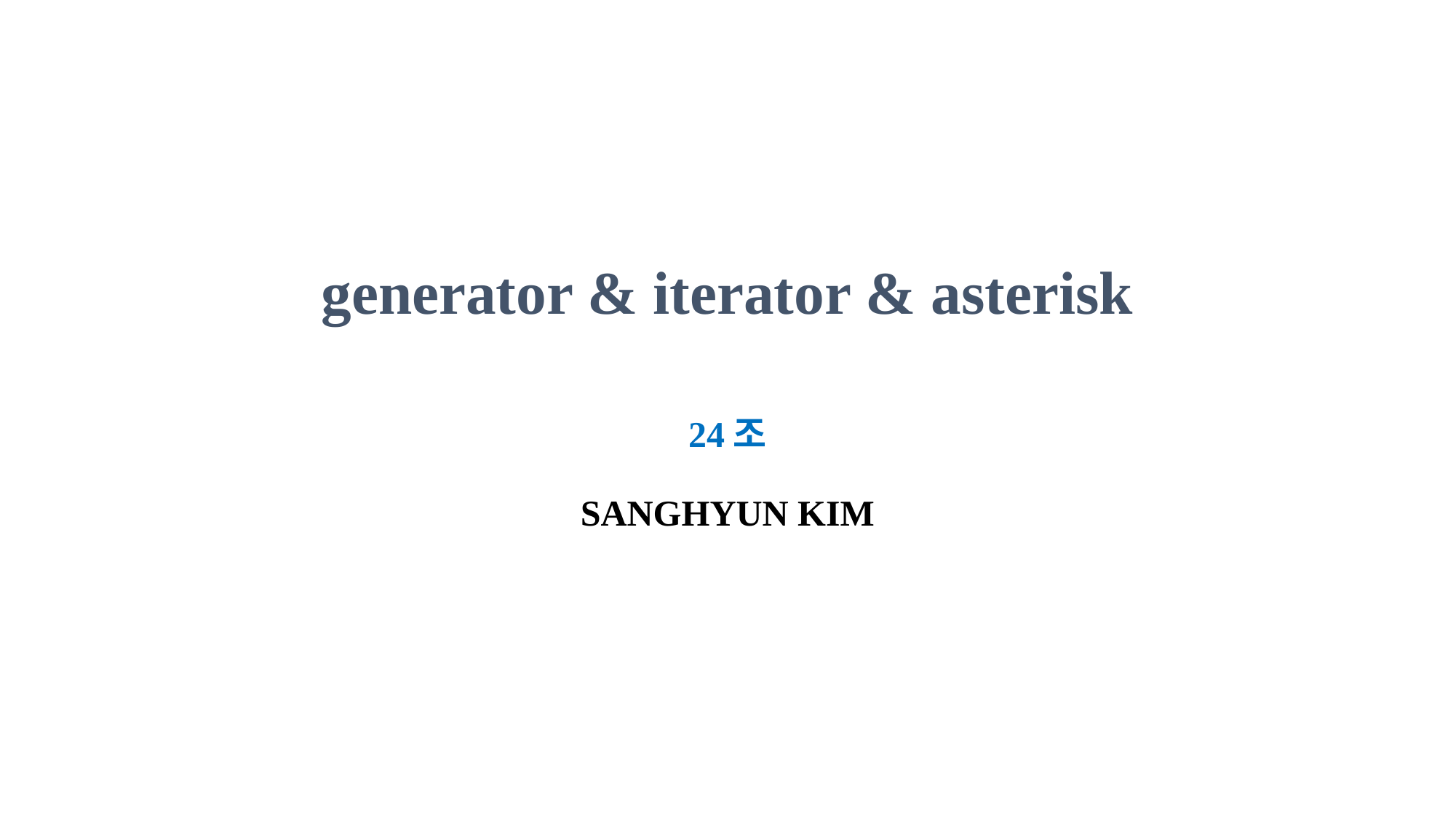

# generator & iterator & asterisk 24조 SANGHYUN KIM